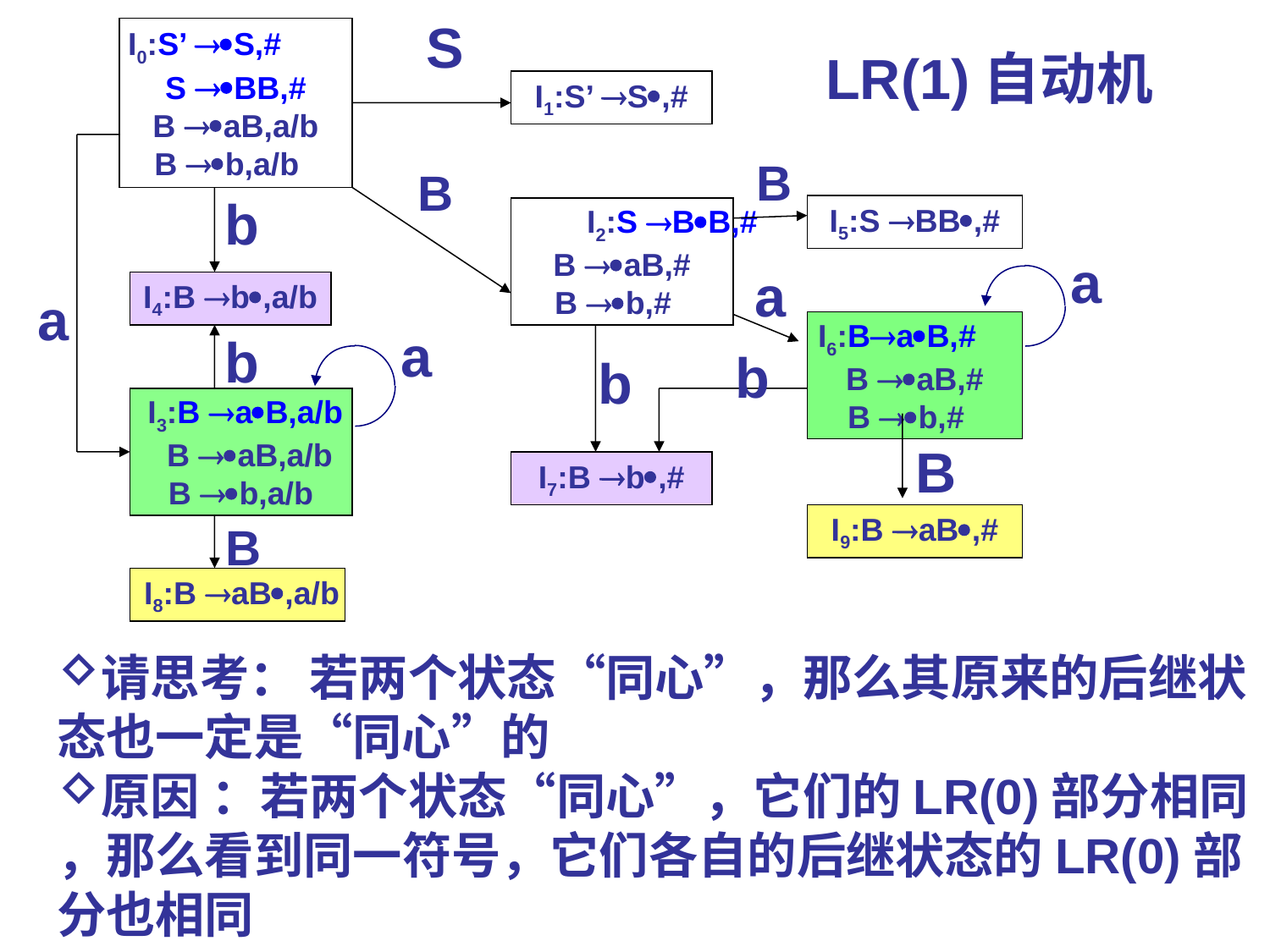

S
I0:S’ →•S,#
S →•BB,#
B →•aB,a/b
B →•b,a/b
LR(1)自动机
I1:S’ →S•,#

B
B
b

I5:S →BB•,#
	I2:S →B•B,#
B →•aB,#
B →•b,#

a
a

I4:B →b•,a/b
a

I6:B→a•B,#
B →•aB,#
B →•b,#

a
b

b
b

  I3:B →a•B,a/b
  B →•aB,a/b
  B →•b,a/b

B

I7:B →b•,#
I9:B →aB•,#
B

 I8:B →aB•,a/b
请思考： 若两个状态“同心”，那么其原来的后继状态也一定是“同心”的
原因 ：若两个状态“同心”，它们的LR(0)部分相同 ，那么看到同一符号，它们各自的后继状态的LR(0)部分也相同